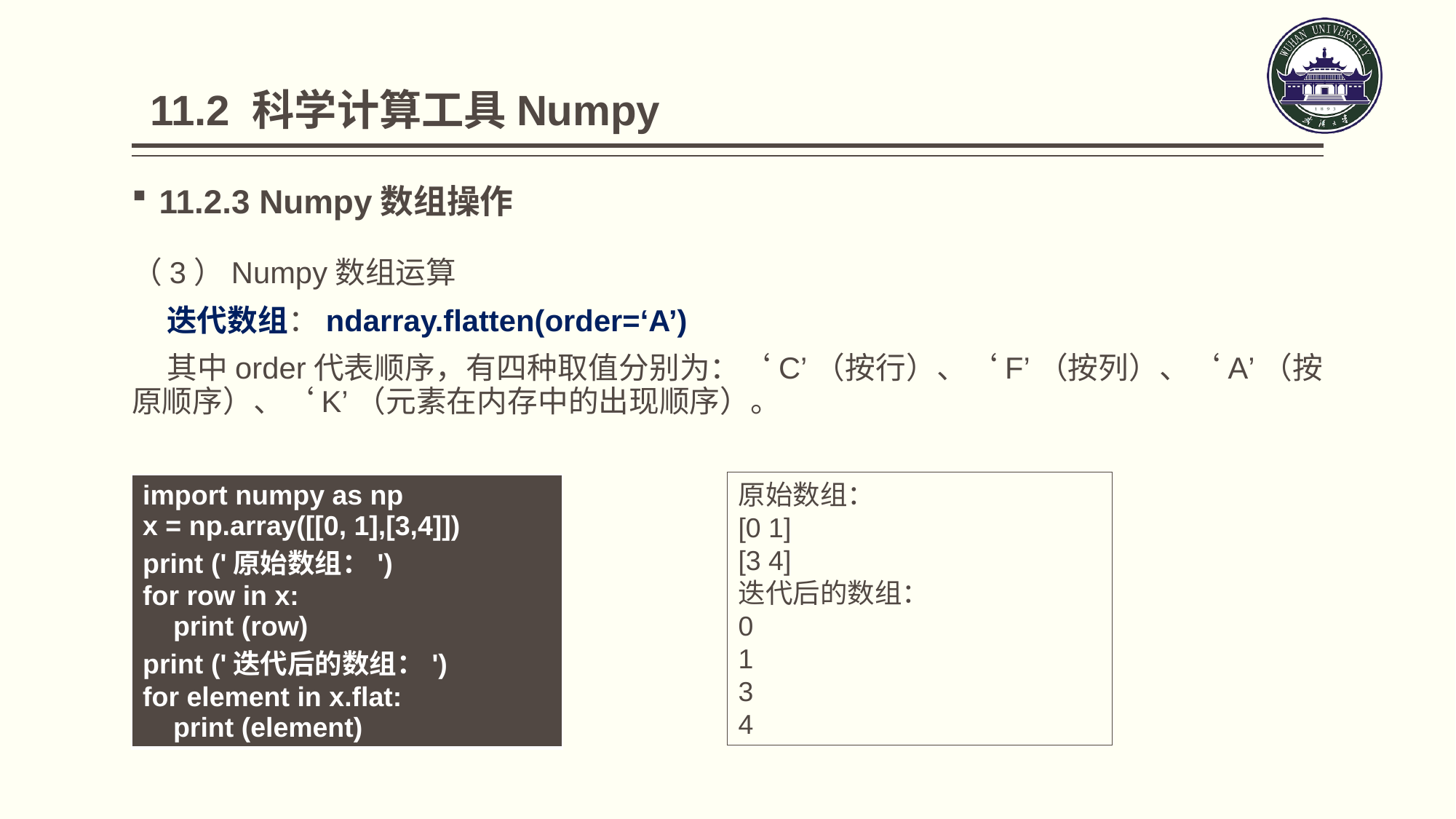

11.2 科学计算工具Numpy
11.2.3 Numpy数组操作
（3）Numpy数组运算
    迭代数组：ndarray.flatten(order=‘A’)
    其中order代表顺序，有四种取值分别为：‘C’（按行）、‘F’（按列）、‘A’（按原顺序）、‘K’（元素在内存中的出现顺序）。

原始数组：
[0 1]
[3 4]
迭代后的数组：
0
1
3
4
| import numpy as np x = np.array([[0, 1],[3,4]]) print ('原始数组：') for row in x: print (row) print ('迭代后的数组：') for element in x.flat: print (element) |
| --- |